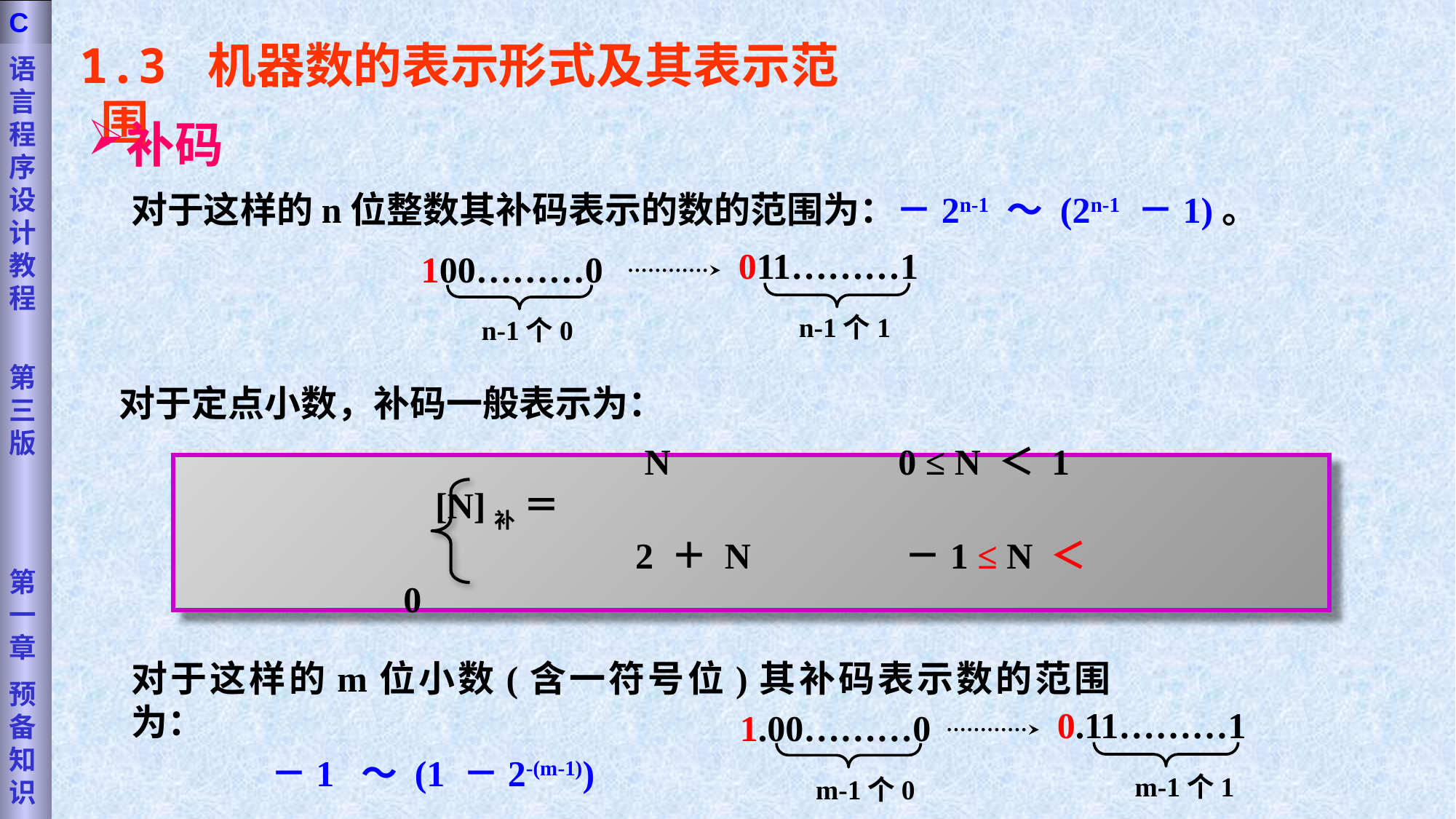

语言程序设计教程
第三版

第一章
预备知识
C
1.3 机器数的表示形式及其表示范围
补码

  对于这样的n位整数其补码表示的数的范围为：－2n-1 ～ (2n-1 －1)。

011………1
n-1个1

100………0
n-1个0

  对于定点小数，补码一般表示为：

                       N                         0 ≤ N ＜ 1
[N]补 ＝
                      2 ＋ N                －1 ≤ N ＜ 0

对于这样的m位小数(含一符号位)其补码表示数的范围为：
                －1  ～ (1 －2-(m-1))

0.11………1
1.00………0

m-1个1
m-1个0